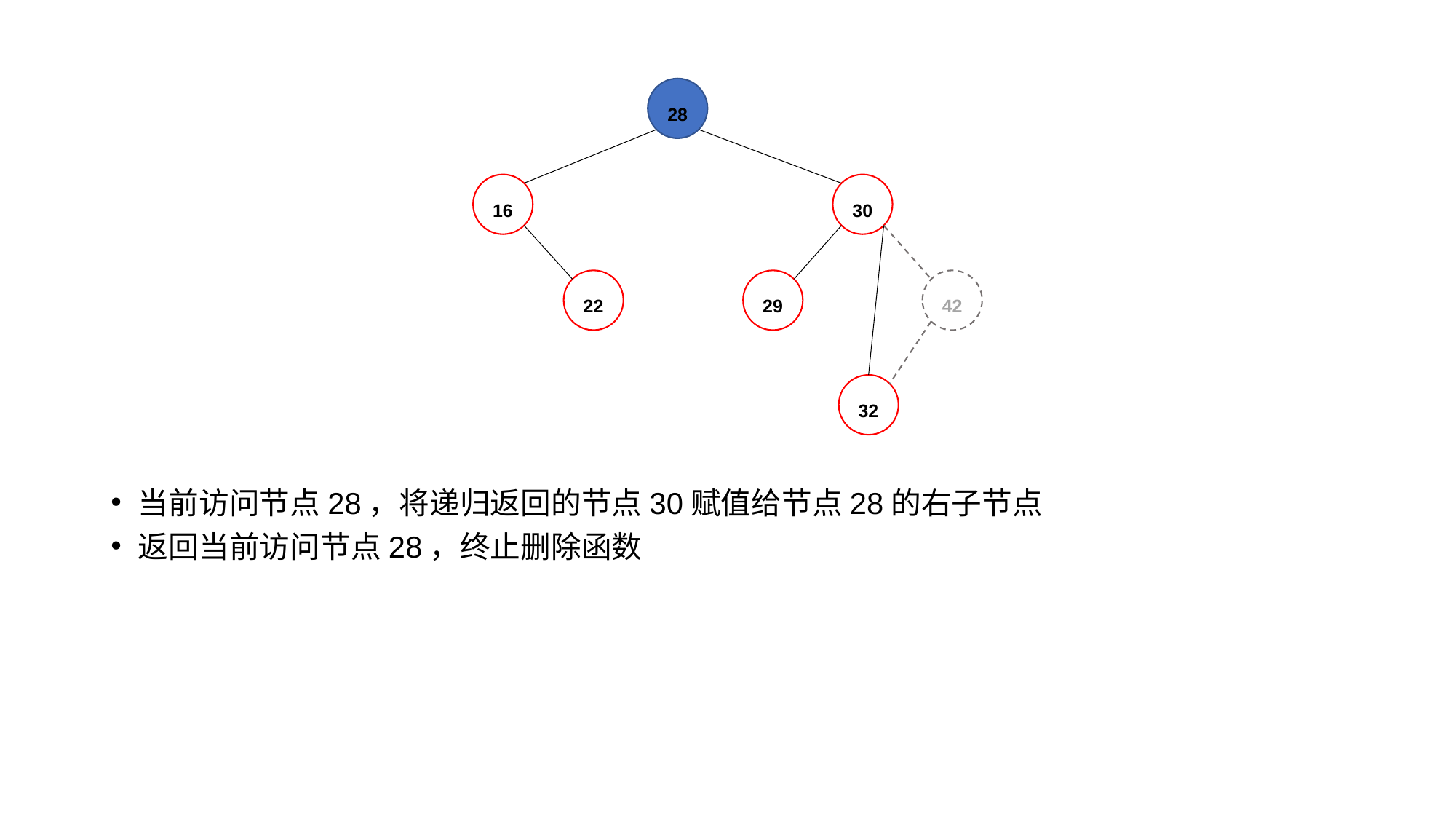

28
16
30
22
29
42
32
当前访问节点28，将递归返回的节点30赋值给节点28的右子节点
返回当前访问节点28，终止删除函数